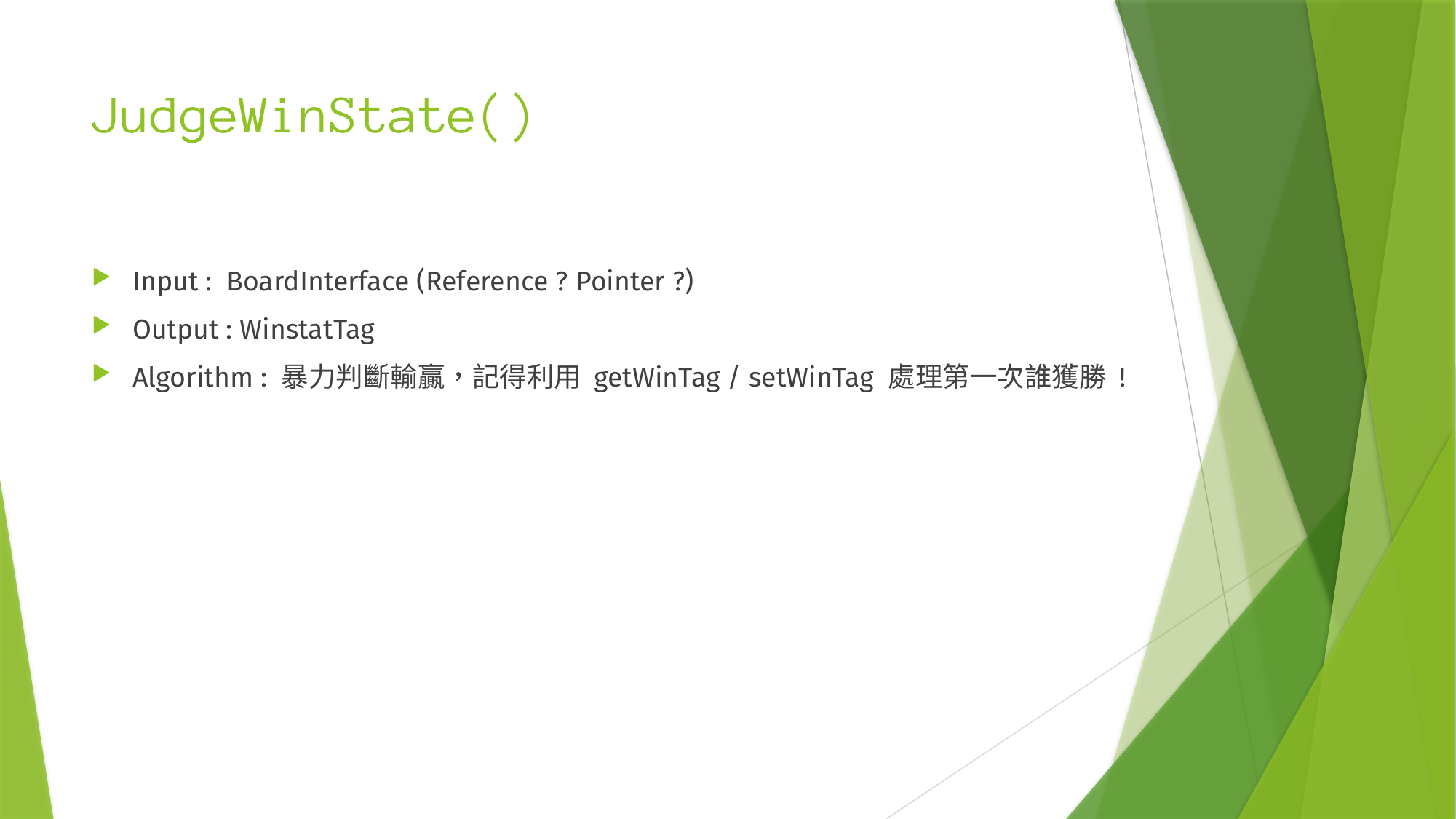

# JudgeWinState()
Input :  BoardInterface (Reference ? Pointer ?)
Output : WinstatTag
Algorithm : 暴力判斷輸贏，記得利用 getWinTag / setWinTag 處理第一次誰獲勝 !